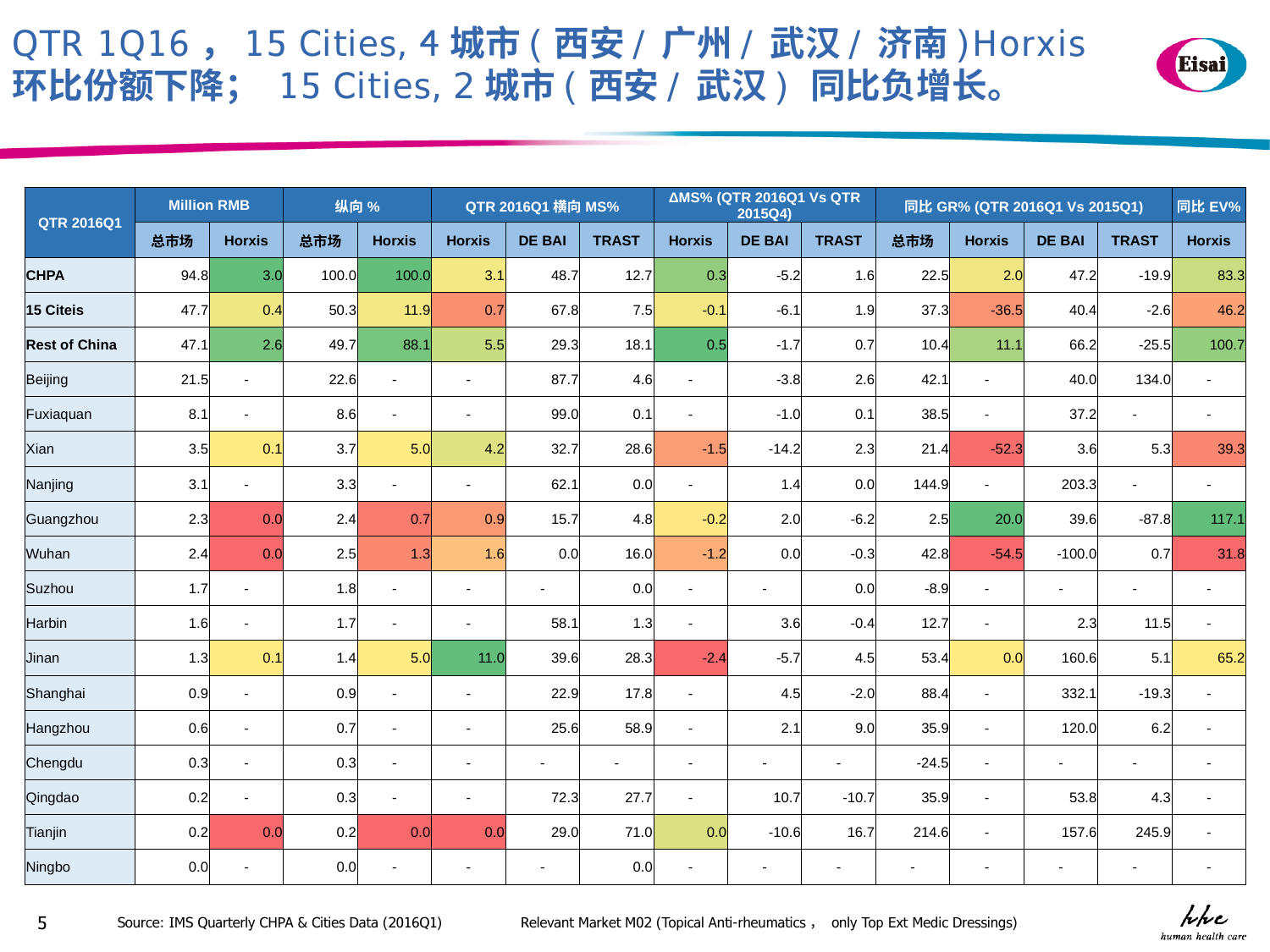

QTR 1Q16，15 Cities, 4城市(西安/广州/武汉/济南)Horxis 环比份额下降； 15 Cities, 2城市(西安/武汉) 同比负增长。
| QTR 2016Q1 | Million RMB |  | 纵向% |  | QTR 2016Q1横向MS% |  |  | ΔMS% (QTR 2016Q1 Vs QTR 2015Q4) |  |  | 同比GR% (QTR 2016Q1 Vs 2015Q1) |  |  |  | 同比EV% |
| --- | --- | --- | --- | --- | --- | --- | --- | --- | --- | --- | --- | --- | --- | --- | --- |
|  | 总市场 | Horxis | 总市场 | Horxis | Horxis | DE BAI | TRAST | Horxis | DE BAI | TRAST | 总市场 | Horxis | DE BAI | TRAST | Horxis |
| CHPA | 94.8 | 3.0 | 100.0 | 100.0 | 3.1 | 48.7 | 12.7 | 0.3 | -5.2 | 1.6 | 22.5 | 2.0 | 47.2 | -19.9 | 83.3 |
| 15 Citeis | 47.7 | 0.4 | 50.3 | 11.9 | 0.7 | 67.8 | 7.5 | -0.1 | -6.1 | 1.9 | 37.3 | -36.5 | 40.4 | -2.6 | 46.2 |
| Rest of China | 47.1 | 2.6 | 49.7 | 88.1 | 5.5 | 29.3 | 18.1 | 0.5 | -1.7 | 0.7 | 10.4 | 11.1 | 66.2 | -25.5 | 100.7 |
| Beijing | 21.5 | - | 22.6 | - | - | 87.7 | 4.6 | - | -3.8 | 2.6 | 42.1 | - | 40.0 | 134.0 | - |
| Fuxiaquan | 8.1 | - | 8.6 | - | - | 99.0 | 0.1 | - | -1.0 | 0.1 | 38.5 | - | 37.2 | - | - |
| Xian | 3.5 | 0.1 | 3.7 | 5.0 | 4.2 | 32.7 | 28.6 | -1.5 | -14.2 | 2.3 | 21.4 | -52.3 | 3.6 | 5.3 | 39.3 |
| Nanjing | 3.1 | - | 3.3 | - | - | 62.1 | 0.0 | - | 1.4 | 0.0 | 144.9 | - | 203.3 | - | - |
| Guangzhou | 2.3 | 0.0 | 2.4 | 0.7 | 0.9 | 15.7 | 4.8 | -0.2 | 2.0 | -6.2 | 2.5 | 20.0 | 39.6 | -87.8 | 117.1 |
| Wuhan | 2.4 | 0.0 | 2.5 | 1.3 | 1.6 | 0.0 | 16.0 | -1.2 | 0.0 | -0.3 | 42.8 | -54.5 | -100.0 | 0.7 | 31.8 |
| Suzhou | 1.7 | - | 1.8 | - | - | - | 0.0 | - | - | 0.0 | -8.9 | - | - | - | - |
| Harbin | 1.6 | - | 1.7 | - | - | 58.1 | 1.3 | - | 3.6 | -0.4 | 12.7 | - | 2.3 | 11.5 | - |
| Jinan | 1.3 | 0.1 | 1.4 | 5.0 | 11.0 | 39.6 | 28.3 | -2.4 | -5.7 | 4.5 | 53.4 | 0.0 | 160.6 | 5.1 | 65.2 |
| Shanghai | 0.9 | - | 0.9 | - | - | 22.9 | 17.8 | - | 4.5 | -2.0 | 88.4 | - | 332.1 | -19.3 | - |
| Hangzhou | 0.6 | - | 0.7 | - | - | 25.6 | 58.9 | - | 2.1 | 9.0 | 35.9 | - | 120.0 | 6.2 | - |
| Chengdu | 0.3 | - | 0.3 | - | - | - | - | - | - | - | -24.5 | - | - | - | - |
| Qingdao | 0.2 | - | 0.3 | - | - | 72.3 | 27.7 | - | 10.7 | -10.7 | 35.9 | - | 53.8 | 4.3 | - |
| Tianjin | 0.2 | 0.0 | 0.2 | 0.0 | 0.0 | 29.0 | 71.0 | 0.0 | -10.6 | 16.7 | 214.6 | - | 157.6 | 245.9 | - |
| Ningbo | 0.0 | - | 0.0 | - | - | - | 0.0 | - | - | - | - | - | - | - | - |
Source: IMS Quarterly CHPA & Cities Data (2016Q1)
 Relevant Market M02 (Topical Anti-rheumatics， only Top Ext Medic Dressings)
5